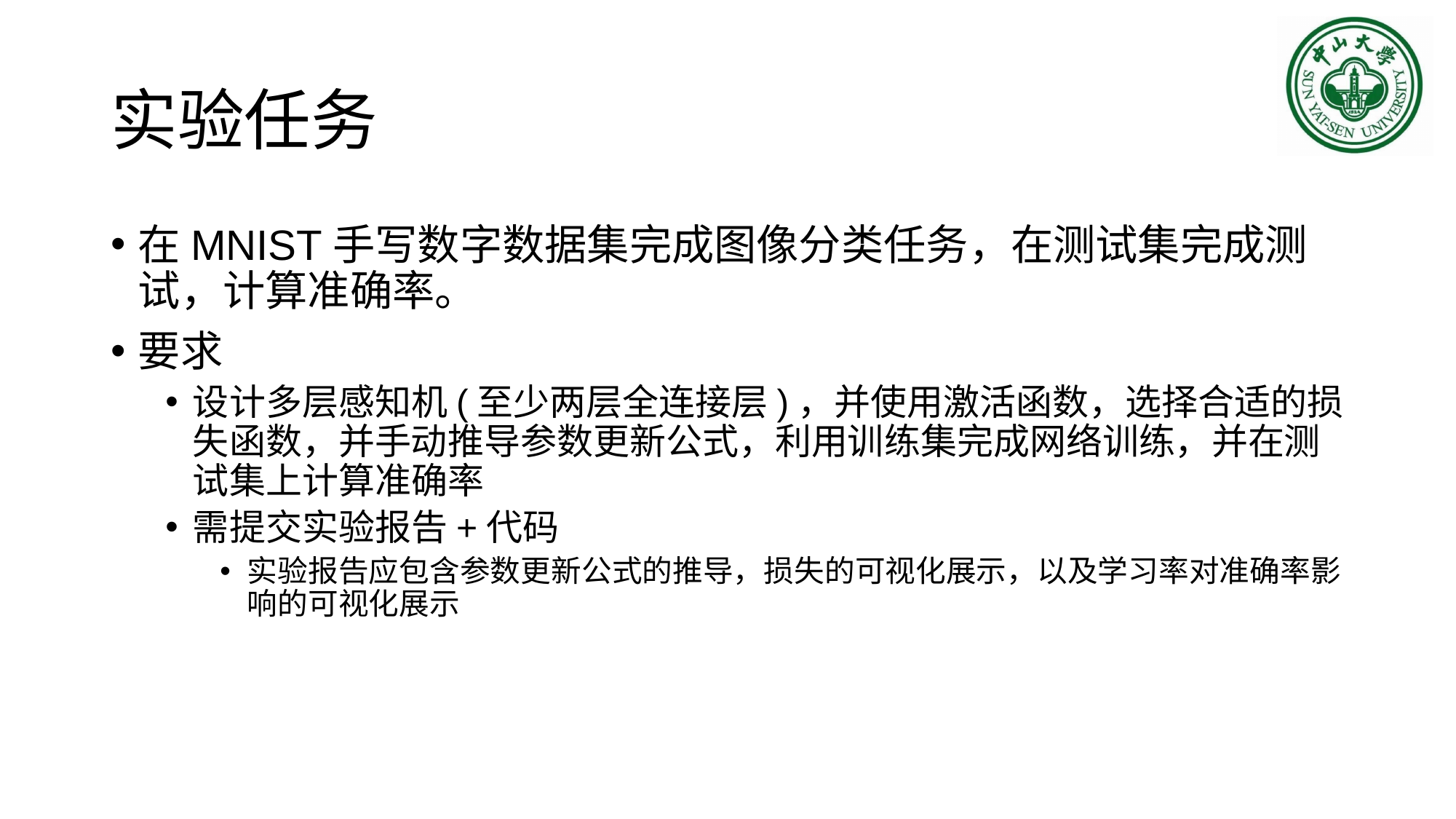

# 实验任务
在MNIST手写数字数据集完成图像分类任务，在测试集完成测试，计算准确率。
要求
设计多层感知机(至少两层全连接层)，并使用激活函数，选择合适的损失函数，并手动推导参数更新公式，利用训练集完成网络训练，并在测试集上计算准确率
需提交实验报告+代码
实验报告应包含参数更新公式的推导，损失的可视化展示，以及学习率对准确率影响的可视化展示